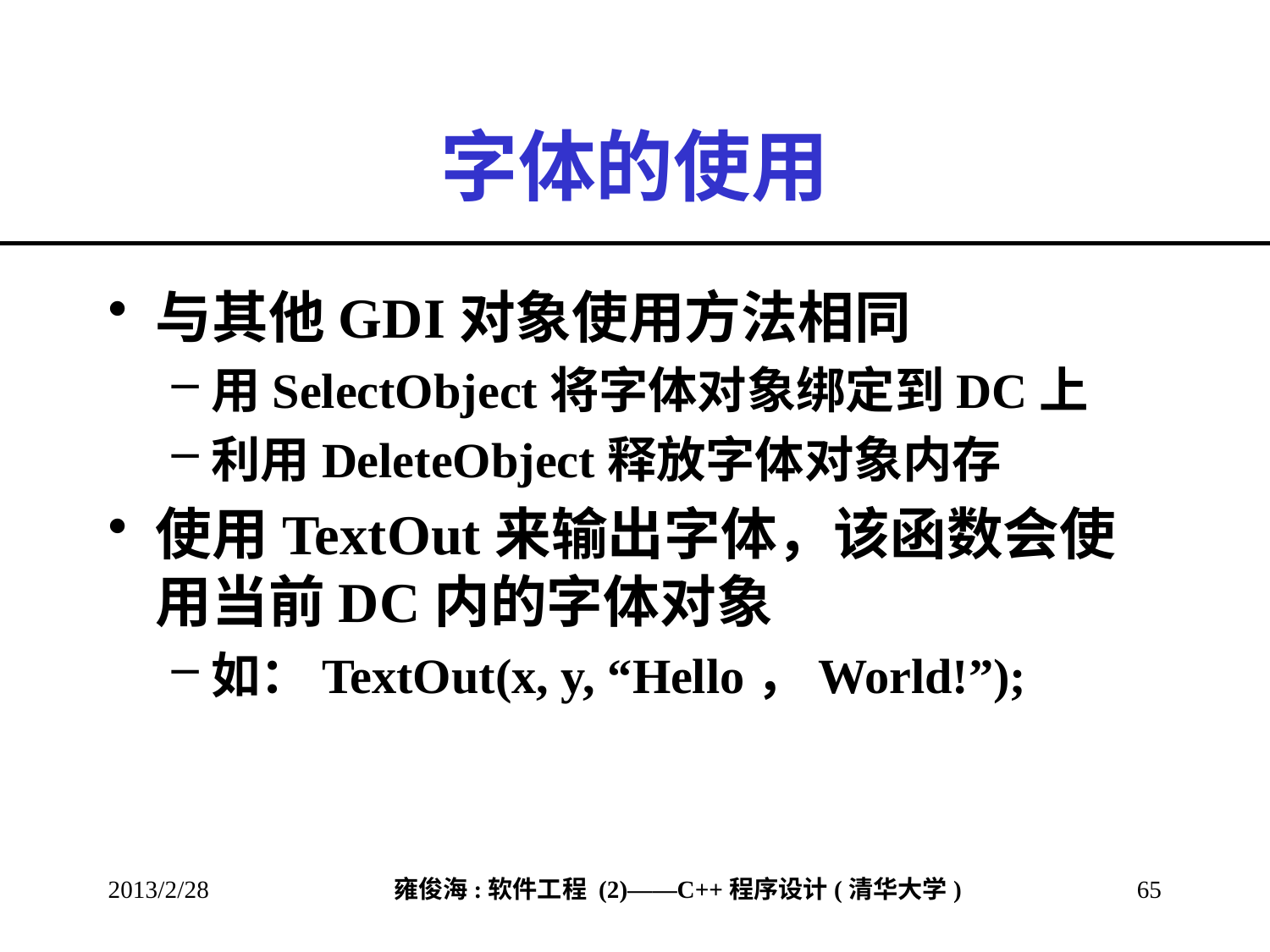

# 字体的使用
与其他GDI对象使用方法相同
用SelectObject将字体对象绑定到DC上
利用DeleteObject释放字体对象内存
使用TextOut来输出字体，该函数会使用当前DC内的字体对象
如：TextOut(x, y, “Hello，World!”);
2013/2/28
65